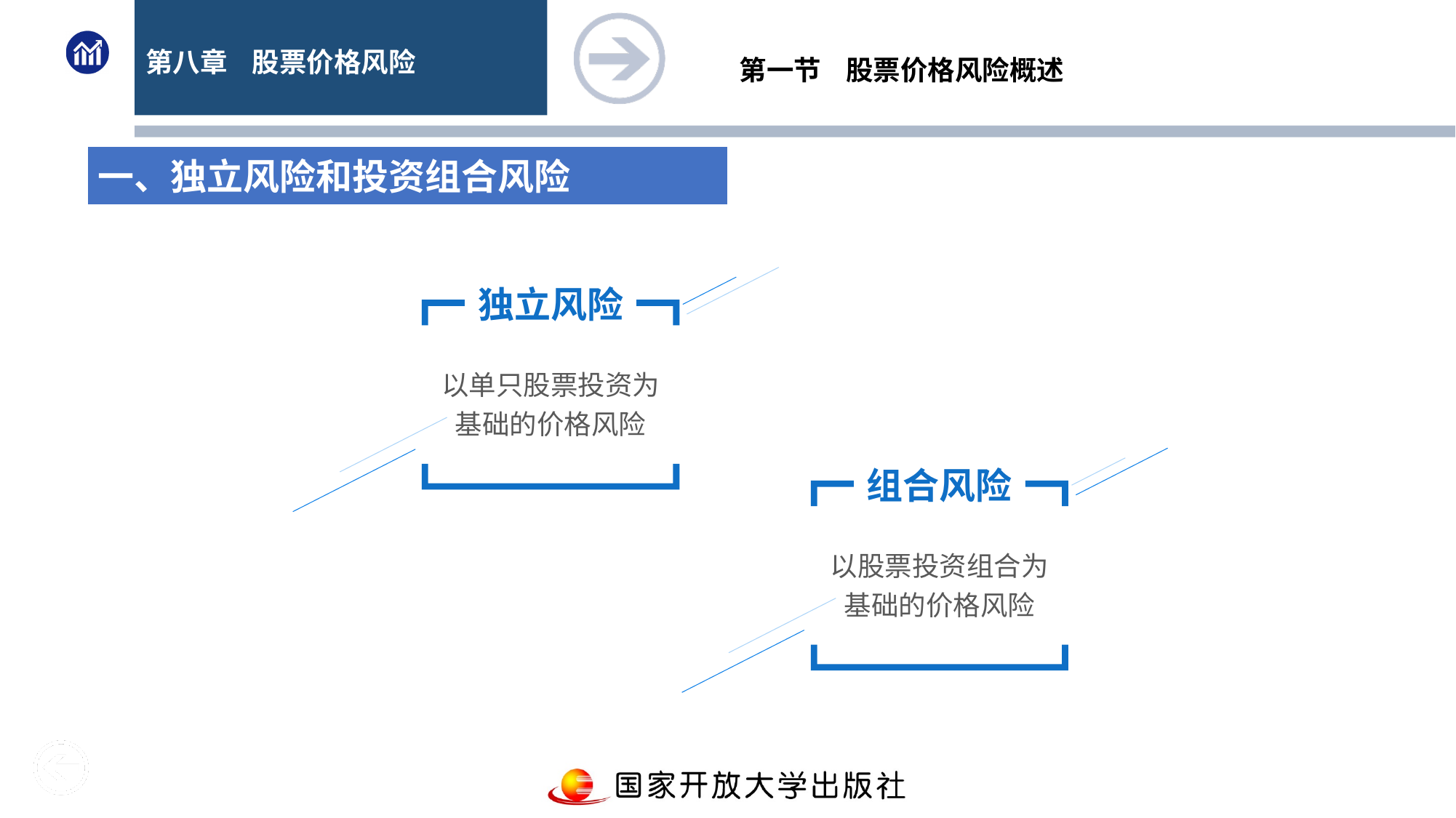

第一节    股票价格风险概述
第八章    股票价格风险
一、独立风险和投资组合风险
独立风险
以单只股票投资为基础的价格风险
组合风险
以股票投资组合为基础的价格风险